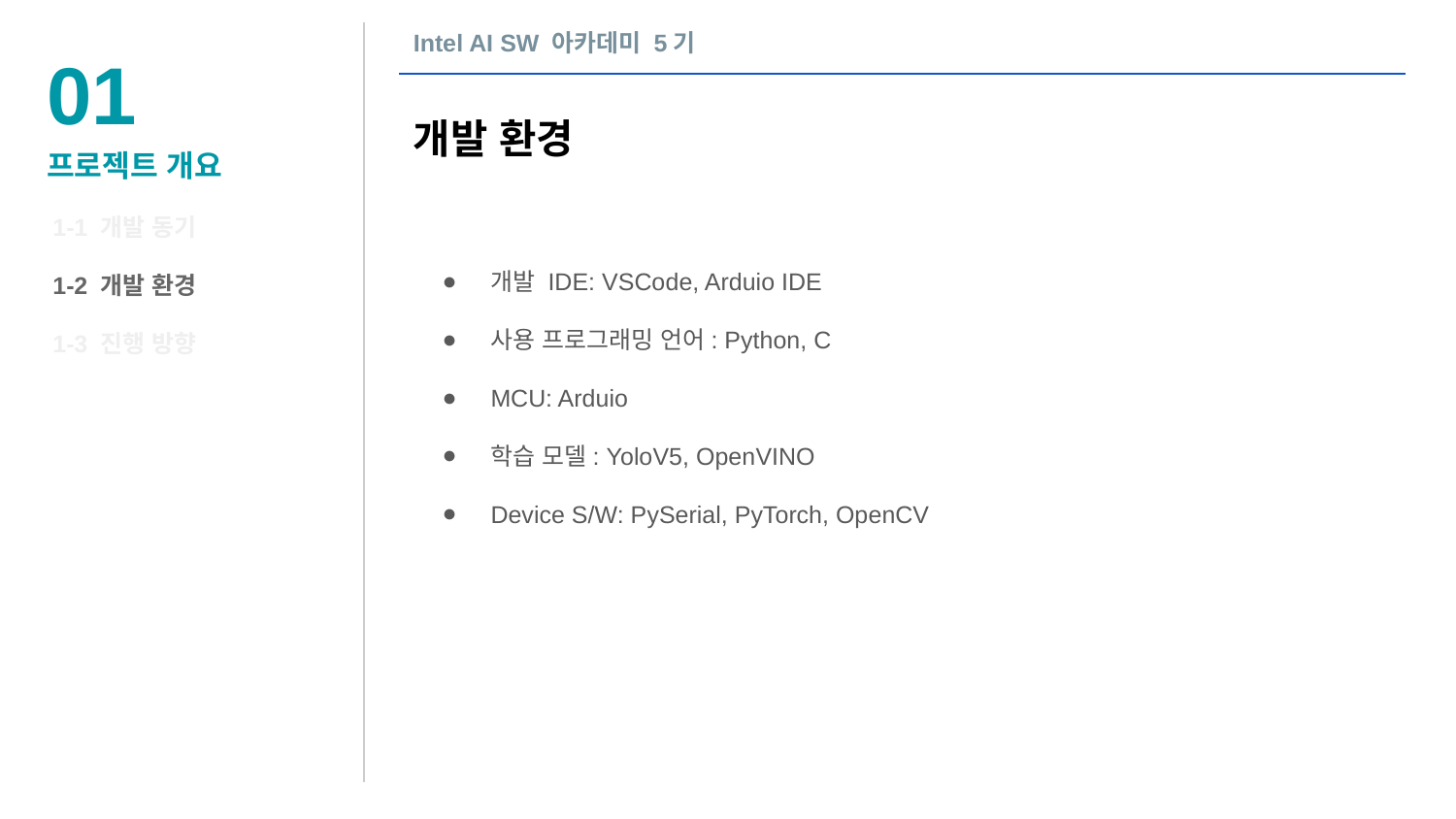

Intel AI SW 아카데미 5기
01
개발 환경

프로젝트 개요
1-1 개발 동기

1-2 개발 환경

1-3 진행 방향

개발 IDE: VSCode, Arduio IDE

사용 프로그래밍 언어: Python, C

MCU: Arduio

학습 모델: YoloV5, OpenVINO

Device S/W: PySerial, PyTorch, OpenCV